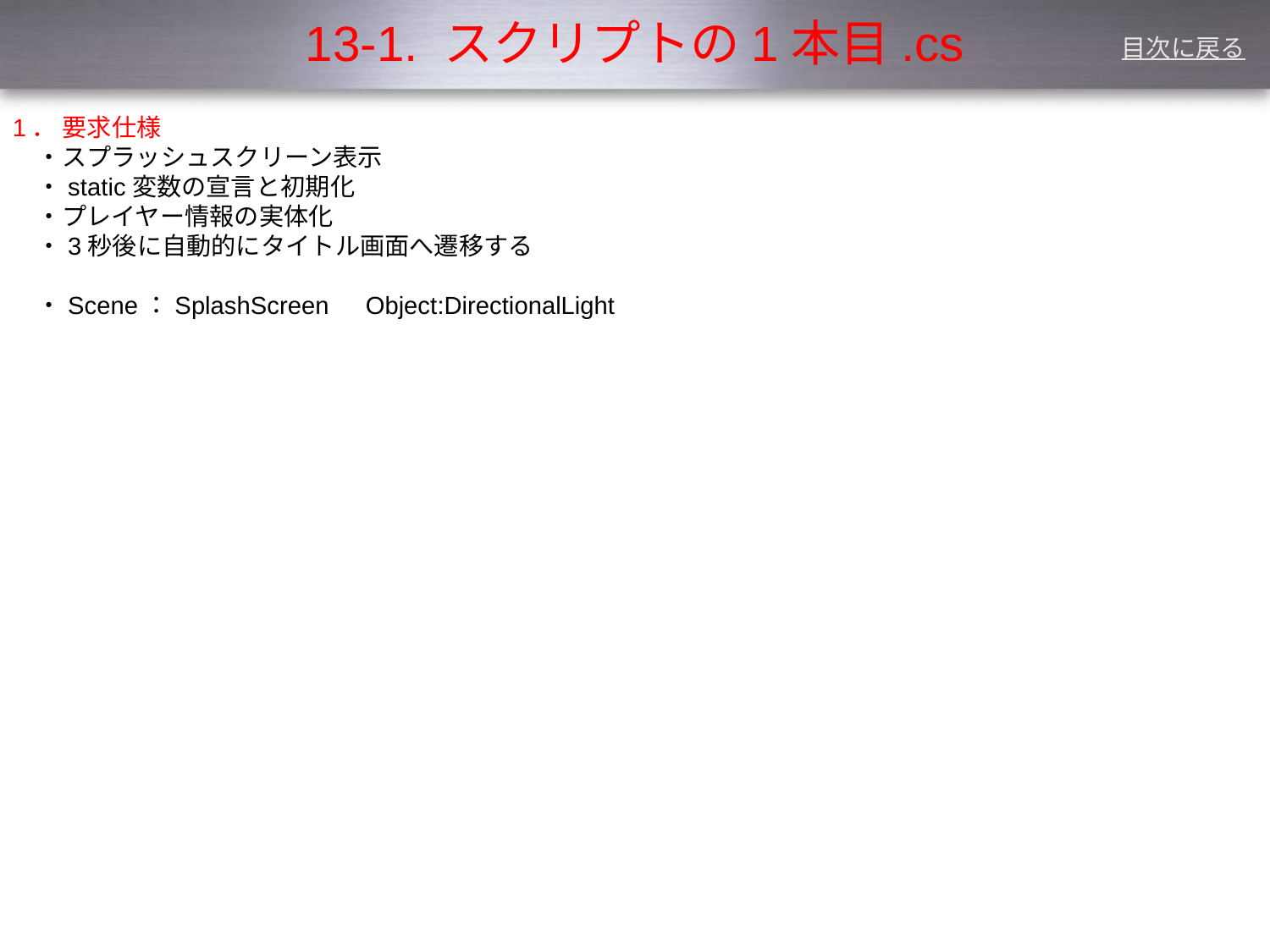

# 13-1. スクリプトの1本目.cs
目次に戻る
1． 要求仕様
　・スプラッシュスクリーン表示
　・static変数の宣言と初期化
　・プレイヤー情報の実体化
　・3秒後に自動的にタイトル画面へ遷移する
　・Scene：SplashScreen　Object:DirectionalLight